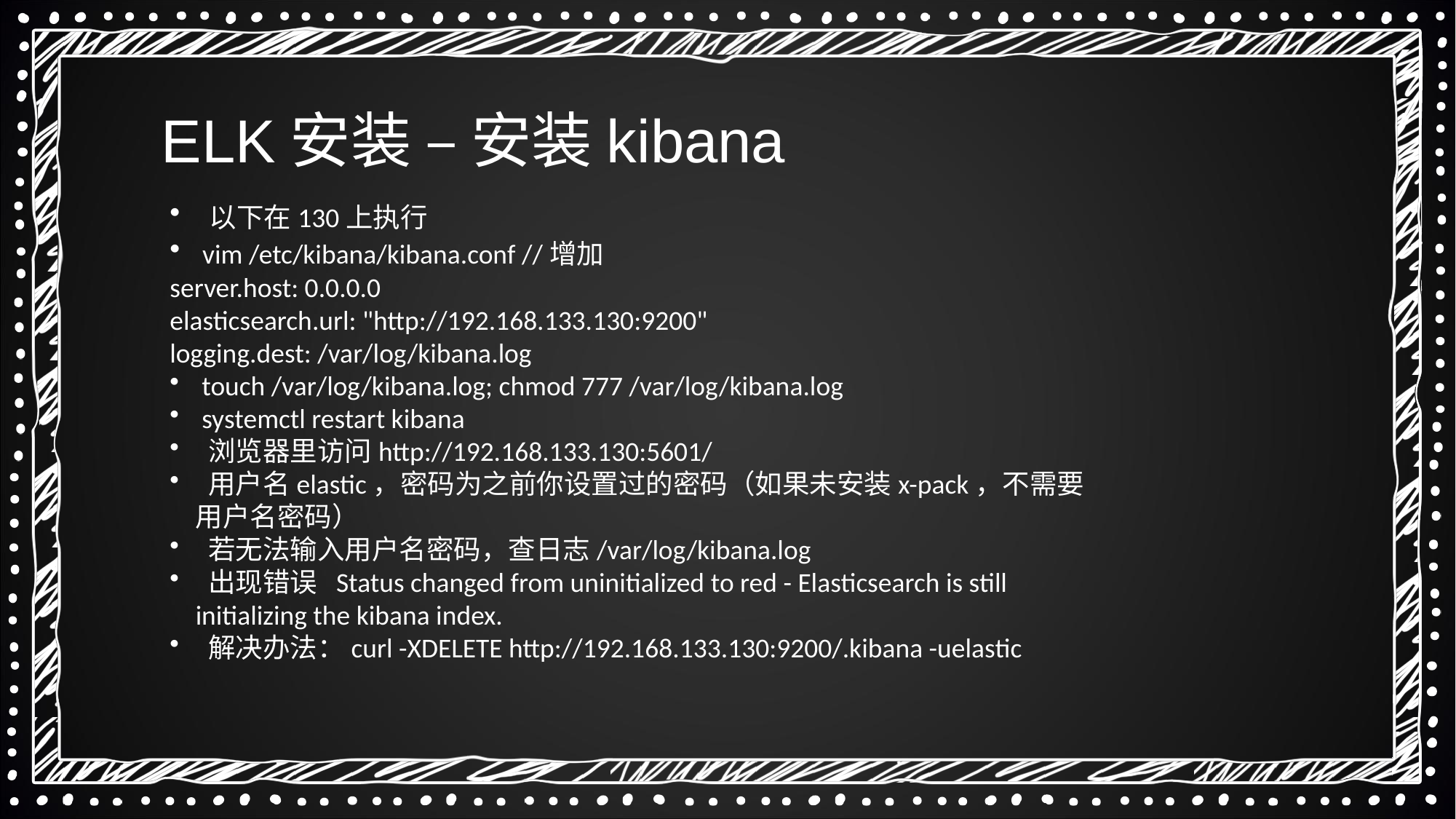

ELK安装 – 安装kibana
 以下在130上执行
 vim /etc/kibana/kibana.conf //增加
server.host: 0.0.0.0
elasticsearch.url: "http://192.168.133.130:9200"
logging.dest: /var/log/kibana.log
 touch /var/log/kibana.log; chmod 777 /var/log/kibana.log
 systemctl restart kibana
 浏览器里访问http://192.168.133.130:5601/
 用户名elastic，密码为之前你设置过的密码（如果未安装x-pack，不需要用户名密码）
 若无法输入用户名密码，查日志/var/log/kibana.log
 出现错误  Status changed from uninitialized to red - Elasticsearch is still initializing the kibana index.
 解决办法：curl -XDELETE http://192.168.133.130:9200/.kibana -uelastic